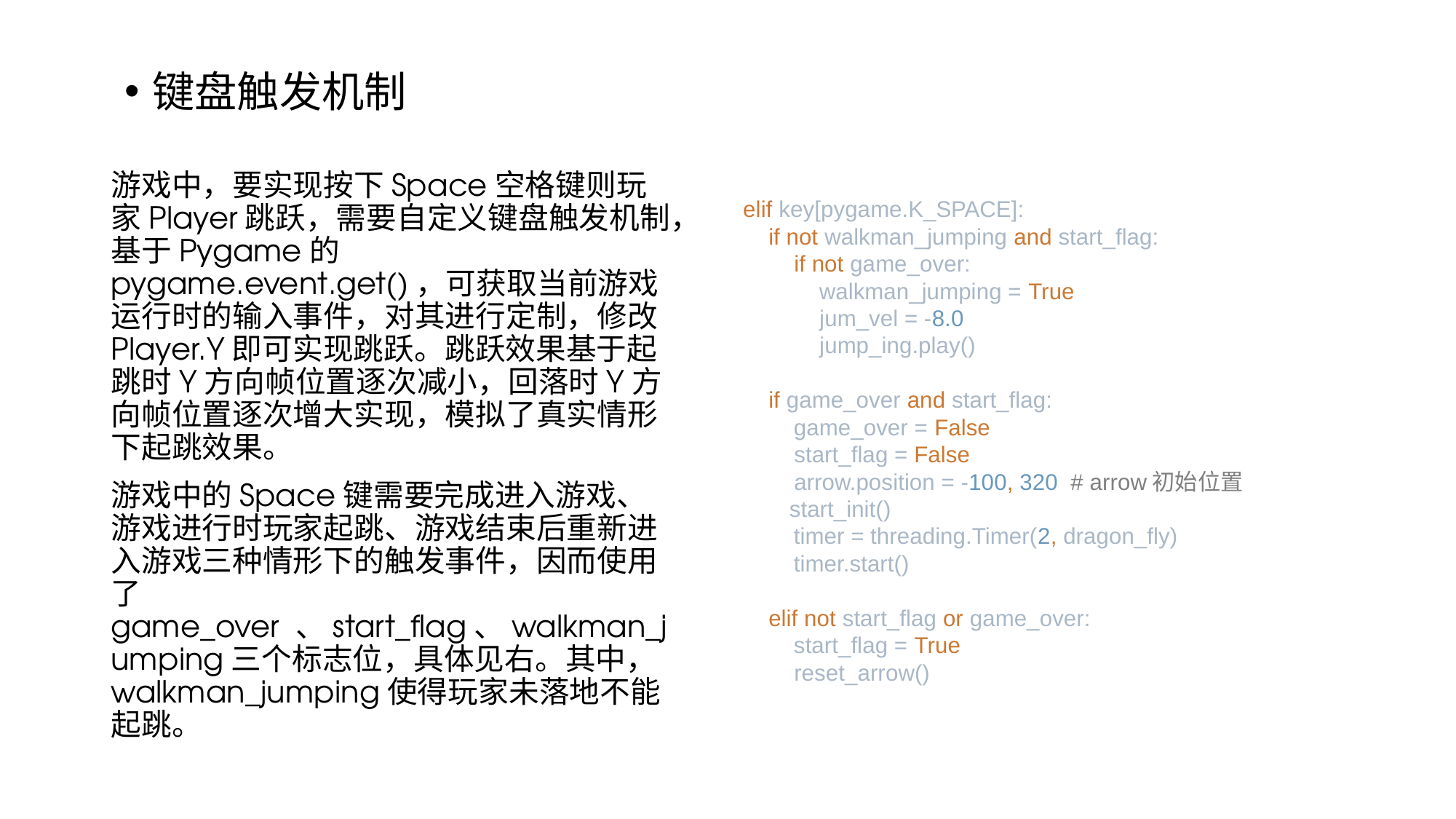

键盘触发机制
游戏中，要实现按下Space空格键则玩家Player跳跃，需要自定义键盘触发机制，基于Pygame的pygame.event.get()，可获取当前游戏运行时的输入事件，对其进行定制，修改Player.Y即可实现跳跃。跳跃效果基于起跳时Y方向帧位置逐次减小，回落时Y方向帧位置逐次增大实现，模拟了真实情形下起跳效果。
游戏中的Space键需要完成进入游戏、游戏进行时玩家起跳、游戏结束后重新进入游戏三种情形下的触发事件，因而使用了game_over 、start_flag、walkman_jumping三个标志位，具体见右。其中， walkman_jumping使得玩家未落地不能起跳。
elif key[pygame.K_SPACE]:
    if not walkman_jumping and start_flag:
        if not game_over:
            walkman_jumping = True
            jum_vel = -8.0
            jump_ing.play()
    if game_over and start_flag:
        game_over = False
        start_flag = False
        arrow.position = -100, 320  # arrow初始位置
        start_init()
        timer = threading.Timer(2, dragon_fly)
        timer.start()
    elif not start_flag or game_over:
        start_flag = True
        reset_arrow()